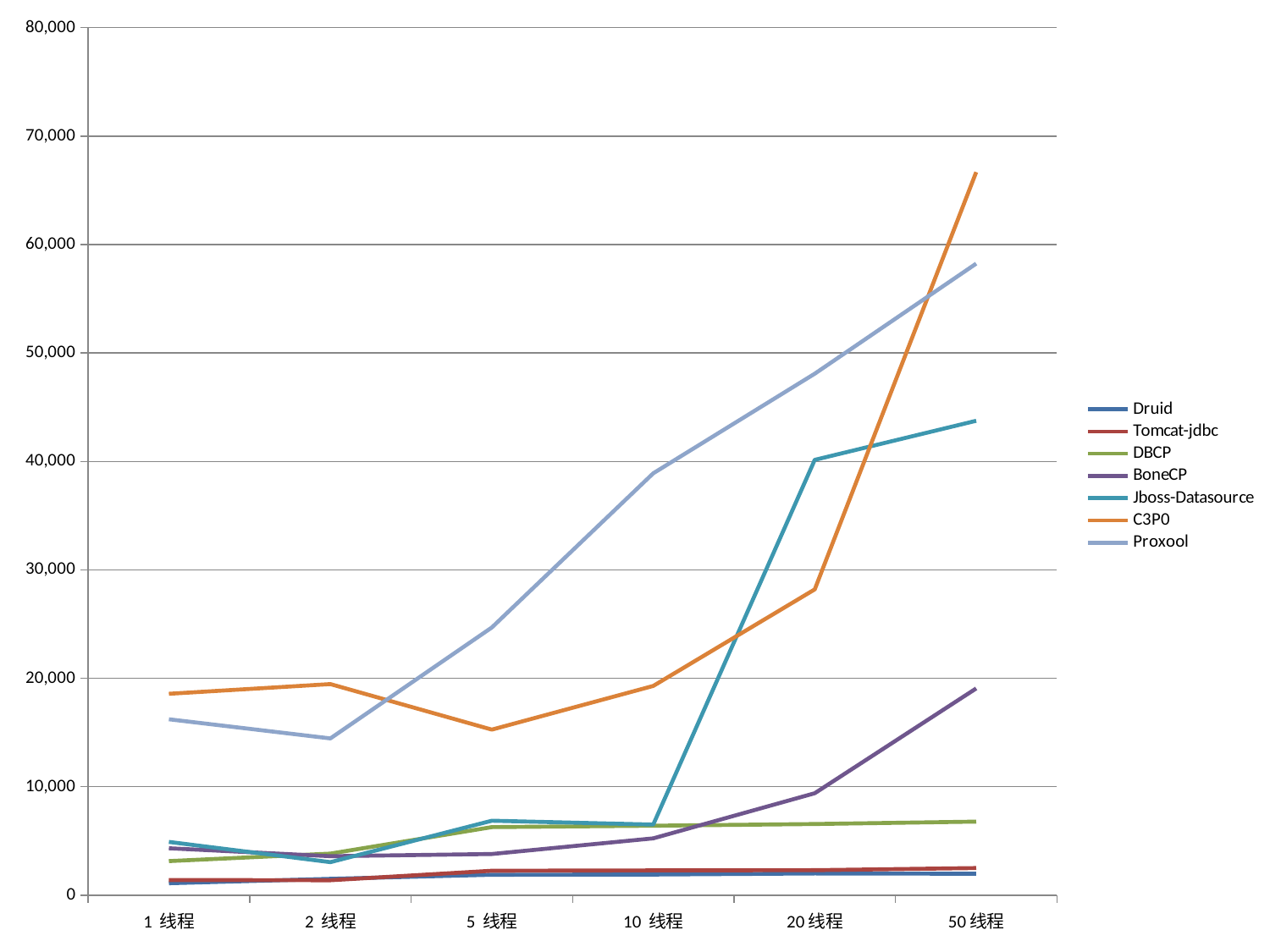

### Chart

| Category | Druid | Tomcat-jdbc | DBCP | BoneCP | Jboss-Datasource | C3P0 | Proxool |
|---|---|---|---|---|---|---|---|
| 1 线程 | 1102.0 | 1399.0 | 3144.0 | 4327.0 | 4912.0 | 18570.0 | 16221.0 |
| 2 线程 | 1509.0 | 1378.0 | 3834.0 | 3598.0 | 3049.0 | 19467.0 | 14455.0 |
| 5 线程 | 1889.0 | 2257.0 | 6276.0 | 3800.0 | 6868.0 | 15270.0 | 24688.0 |
| 10 线程 | 1904.0 | 2289.0 | 6408.0 | 5242.0 | 6512.0 | 19294.0 | 38905.0 |
| 20线程 | 2007.0 | 2305.0 | 6563.0 | 9402.0 | 40146.0 | 28195.0 | 48087.0 |
| 50线程 | 1977.0 | 2503.0 | 6783.0 | 19066.0 | 43748.0 | 66677.0 | 58238.0 |